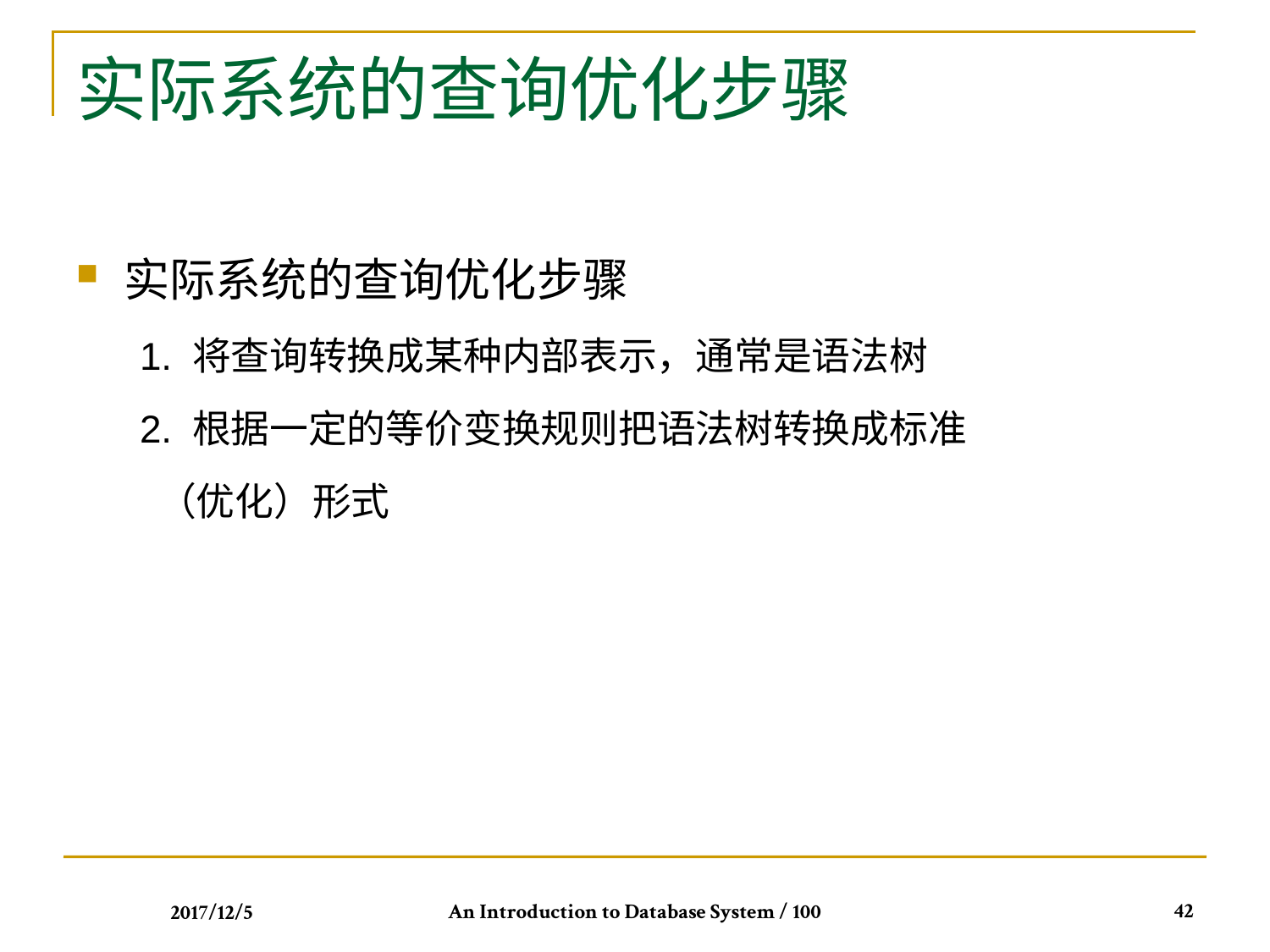

# 实际系统的查询优化步骤
实际系统的查询优化步骤
1. 将查询转换成某种内部表示，通常是语法树
2. 根据一定的等价变换规则把语法树转换成标准
 （优化）形式
2017/12/5
42
An Introduction to Database System / 100